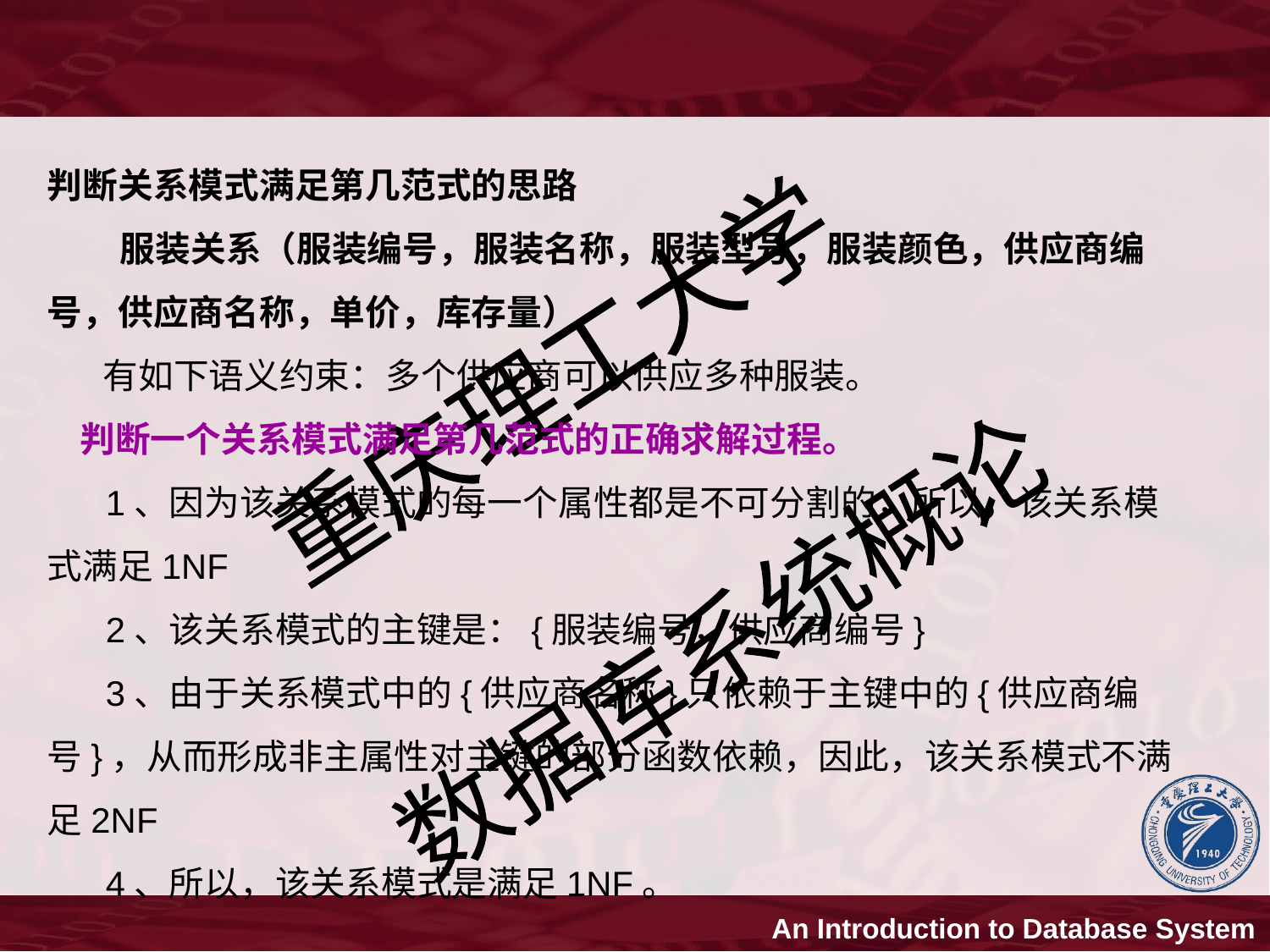

判断关系模式满足第几范式的思路
        服装关系（服装编号，服装名称，服装型号，服装颜色，供应商编号，供应商名称，单价，库存量）
      有如下语义约束：多个供应商可以供应多种服装。
   判断一个关系模式满足第几范式的正确求解过程。
      1、因为该关系模式的每一个属性都是不可分割的，所以，该关系模式满足1NF
      2、该关系模式的主键是：{服装编号，供应商编号}
      3、由于关系模式中的{供应商名称}只依赖于主键中的{供应商编号}，从而形成非主属性对主键的部分函数依赖，因此，该关系模式不满足2NF
      4、所以，该关系模式是满足1NF。